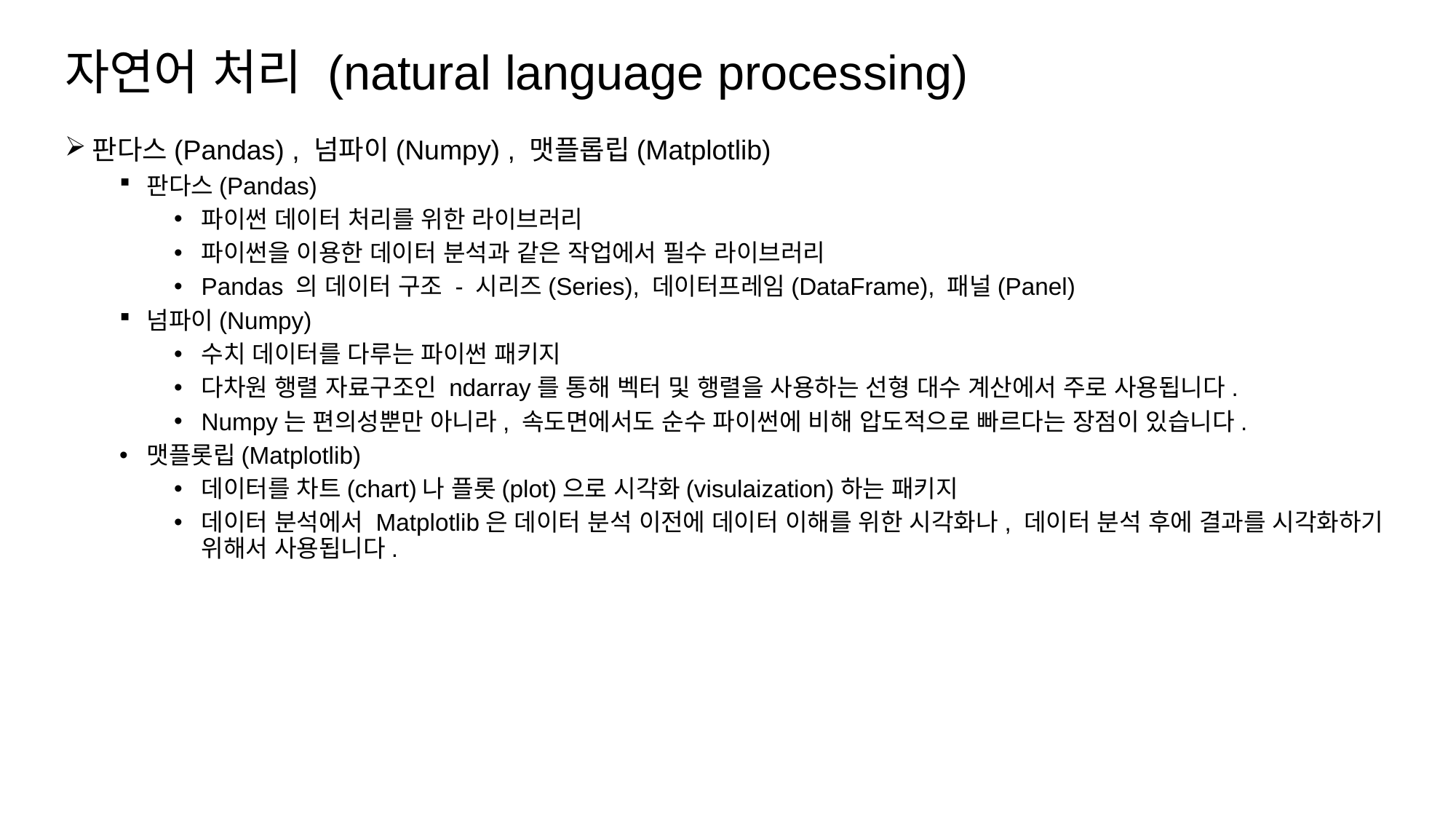

# 자연어 처리 (natural language processing)
판다스(Pandas) , 넘파이(Numpy) , 맷플롭립(Matplotlib)
판다스(Pandas)
파이썬 데이터 처리를 위한 라이브러리
파이썬을 이용한 데이터 분석과 같은 작업에서 필수 라이브러리
Pandas 의 데이터 구조 - 시리즈(Series), 데이터프레임(DataFrame), 패널(Panel)
넘파이(Numpy)
수치 데이터를 다루는 파이썬 패키지
다차원 행렬 자료구조인 ndarray를 통해 벡터 및 행렬을 사용하는 선형 대수 계산에서 주로 사용됩니다.
Numpy는 편의성뿐만 아니라, 속도면에서도 순수 파이썬에 비해 압도적으로 빠르다는 장점이 있습니다.
맷플롯립(Matplotlib)
데이터를 차트(chart)나 플롯(plot)으로 시각화(visulaization)하는 패키지
데이터 분석에서 Matplotlib은 데이터 분석 이전에 데이터 이해를 위한 시각화나, 데이터 분석 후에 결과를 시각화하기 위해서 사용됩니다.